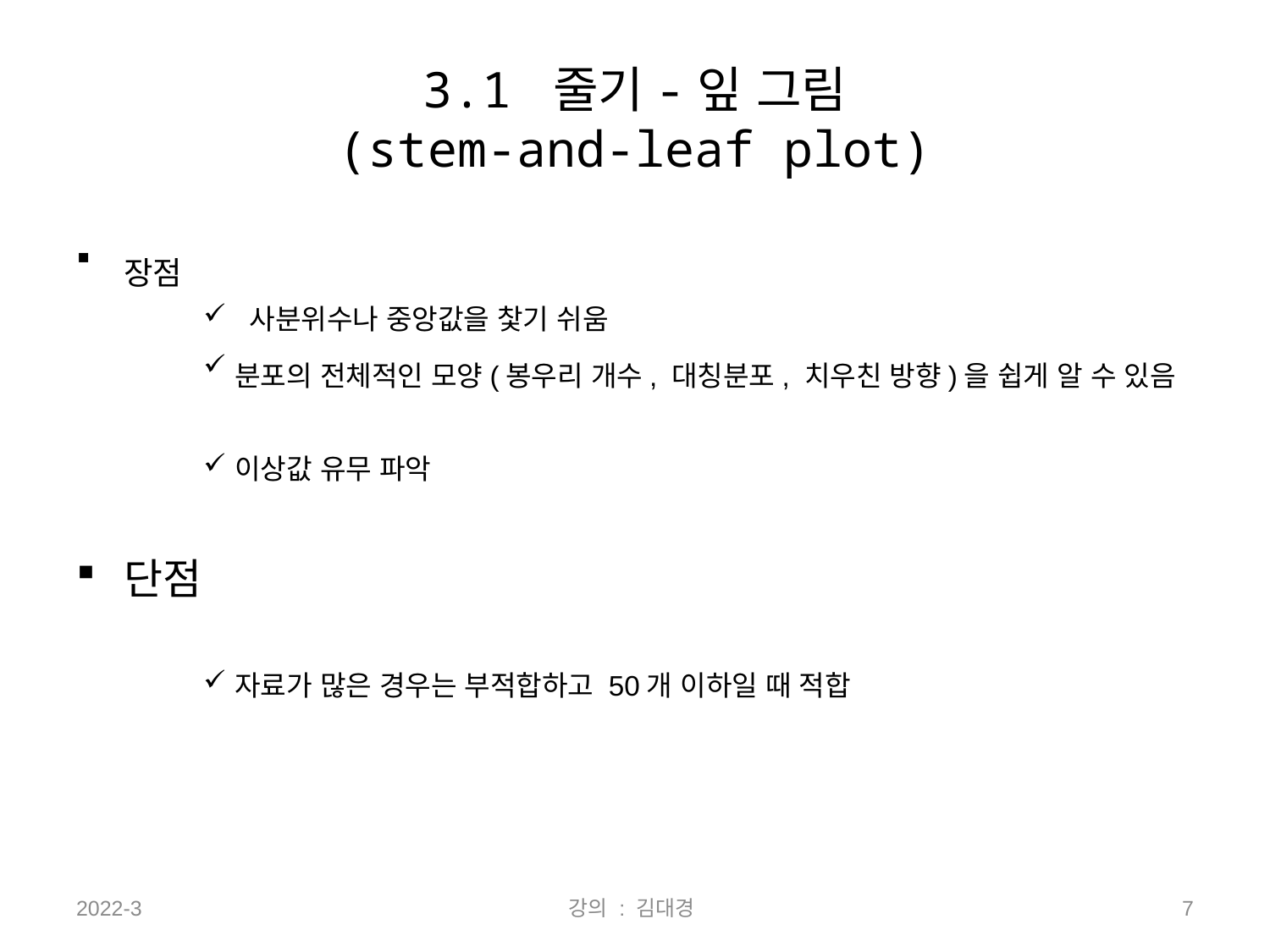

# 3.1 줄기-잎 그림 (stem-and-leaf plot)
장점
 사분위수나 중앙값을 찿기 쉬움
분포의 전체적인 모양(봉우리 개수, 대칭분포, 치우친 방향)을 쉽게 알 수 있음
이상값 유무 파악

단점

자료가 많은 경우는 부적합하고 50개 이하일 때 적합
2022-3
강의 : 김대경
7